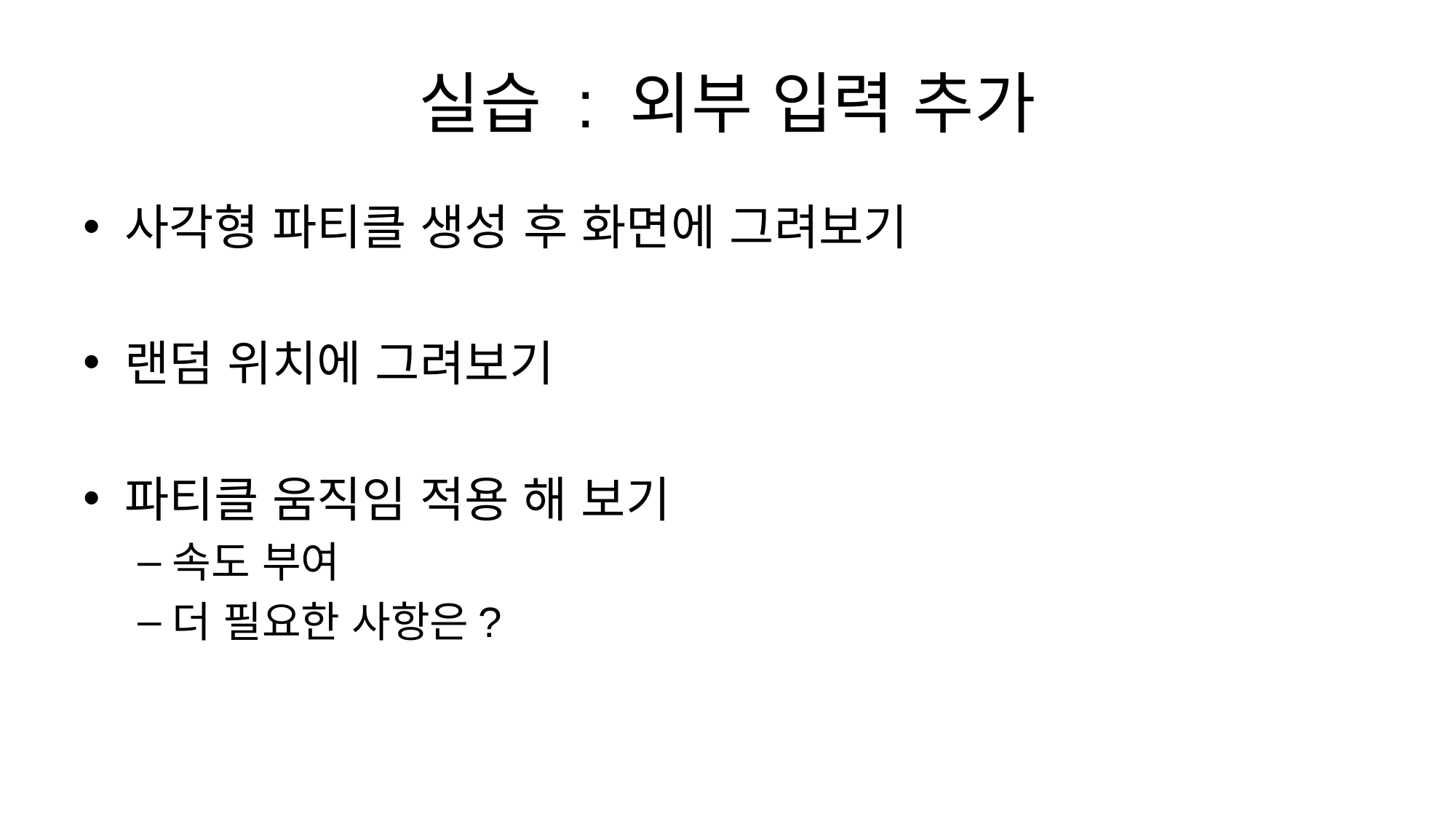

# 실습 : 외부 입력 추가
사각형 파티클 생성 후 화면에 그려보기

랜덤 위치에 그려보기

파티클 움직임 적용 해 보기
속도 부여
더 필요한 사항은?